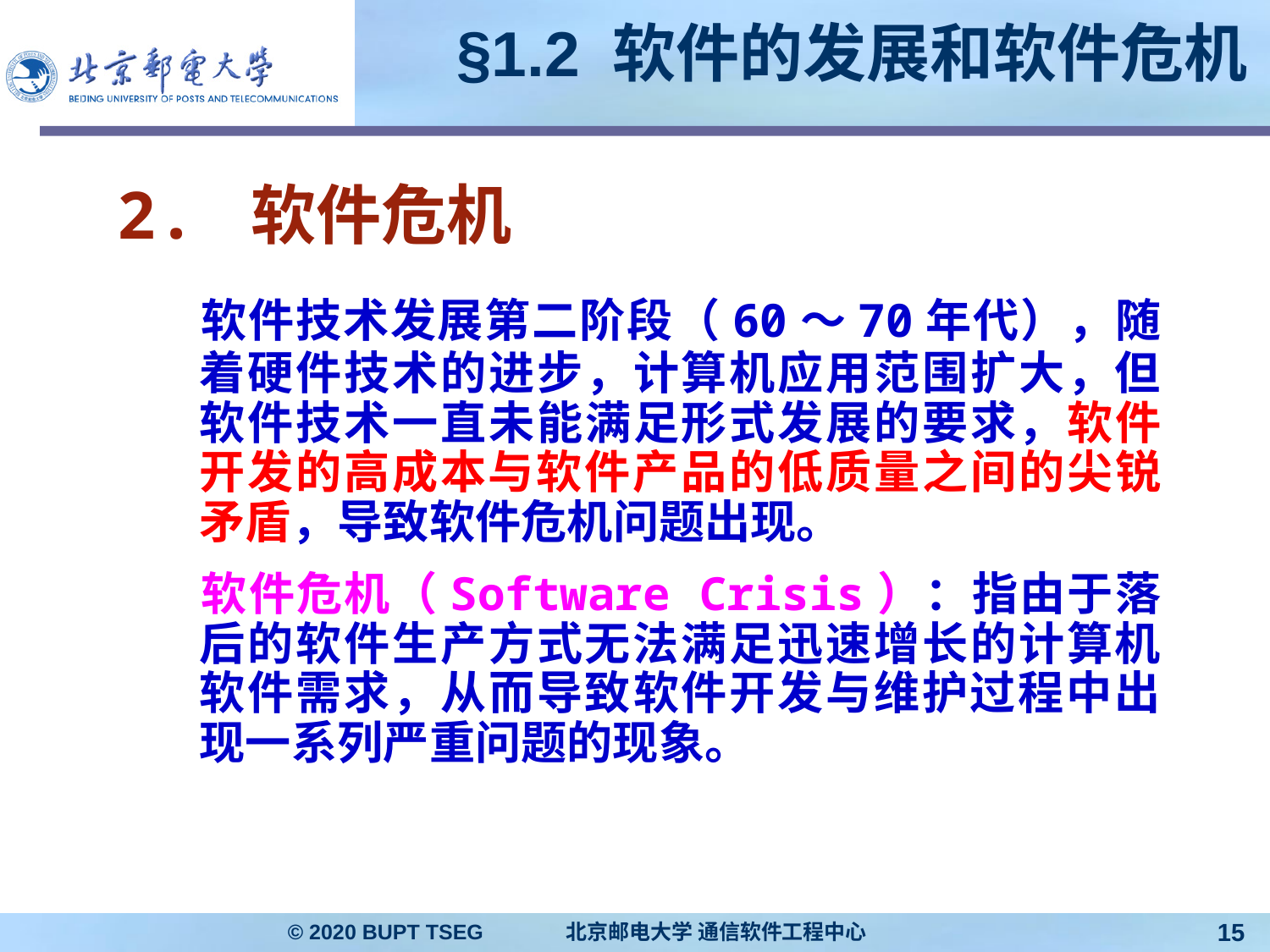

# §1.2 软件的发展和软件危机
2. 软件危机
	软件技术发展第二阶段（60～70年代），随着硬件技术的进步，计算机应用范围扩大，但软件技术一直未能满足形式发展的要求，软件开发的高成本与软件产品的低质量之间的尖锐矛盾，导致软件危机问题出现。
	软件危机（Software Crisis）：指由于落后的软件生产方式无法满足迅速增长的计算机软件需求，从而导致软件开发与维护过程中出现一系列严重问题的现象。

© 2020 BUPT TSEG             北京邮电大学 通信软件工程中心